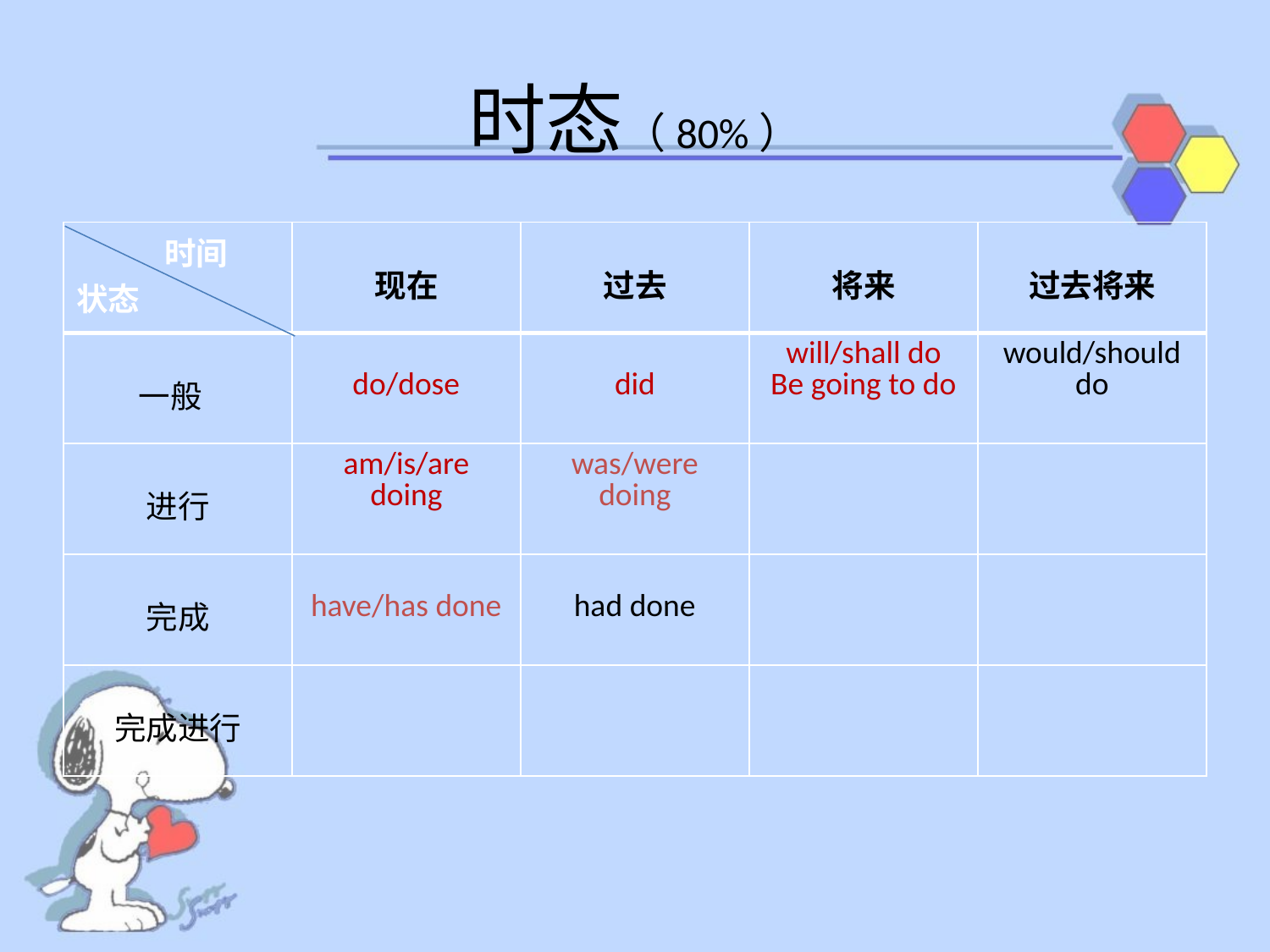

# 时态（80%）
| 时间 状态 | 现在 | 过去 | 将来 | 过去将来 |
| --- | --- | --- | --- | --- |
| 一般 | do/dose | did | will/shall do Be going to do | would/should do |
| 进行 | am/is/are doing | was/were doing |  |  |
| 完成 | have/has done | had done |  |  |
| 完成进行 |  |  |  |  |